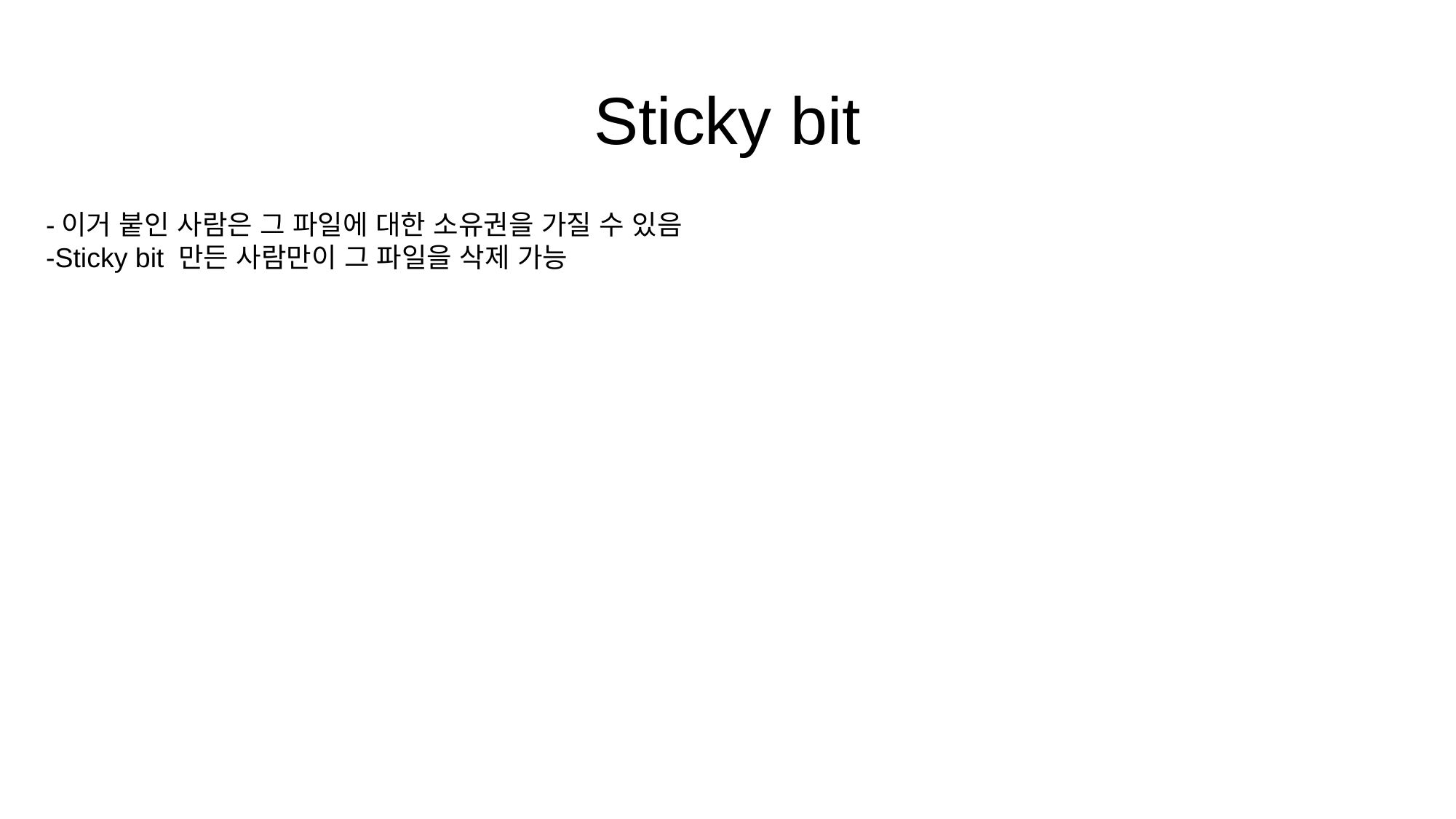

# Sticky bit
-이거 붙인 사람은 그 파일에 대한 소유권을 가질 수 있음
-Sticky bit 만든 사람만이 그 파일을 삭제 가능